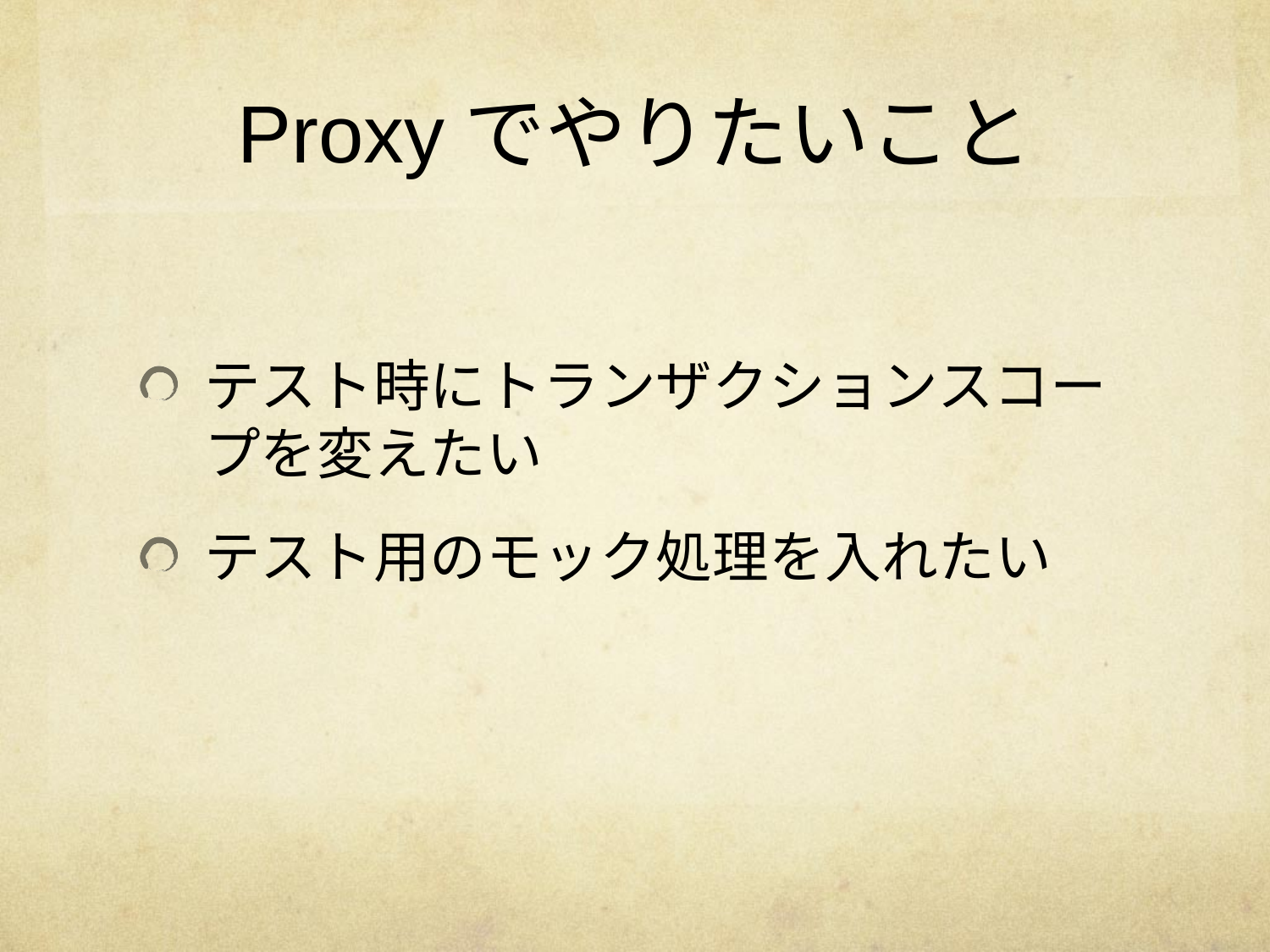

# Proxyでやりたいこと

テスト時にトランザクションスコープを変えたい
テスト用のモック処理を入れたい